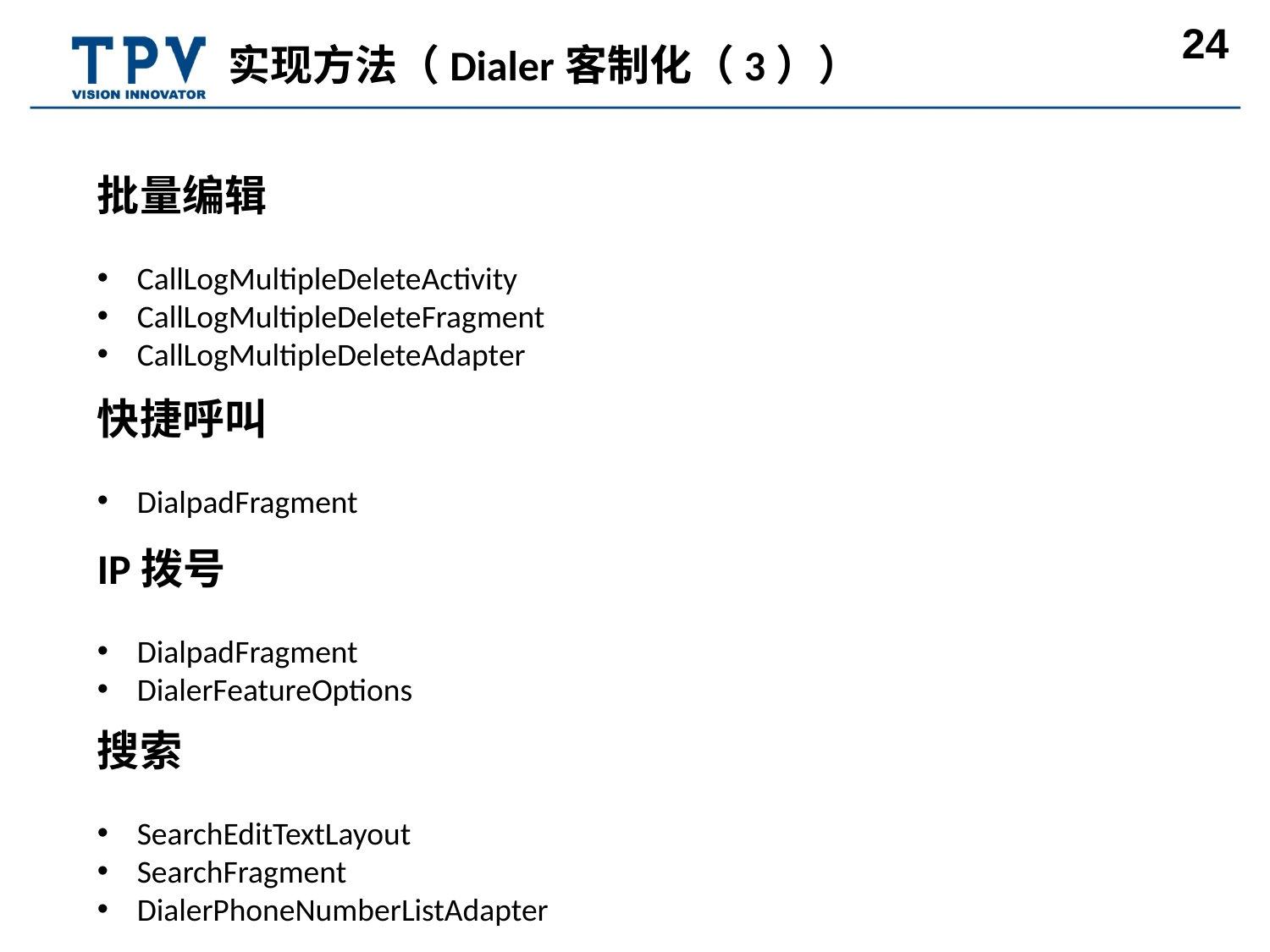

实现方法（Dialer客制化（3））
批量编辑

CallLogMultipleDeleteActivity
CallLogMultipleDeleteFragment
CallLogMultipleDeleteAdapter
快捷呼叫

DialpadFragment
IP拨号

DialpadFragment
DialerFeatureOptions
搜索

SearchEditTextLayout
SearchFragment
DialerPhoneNumberListAdapter